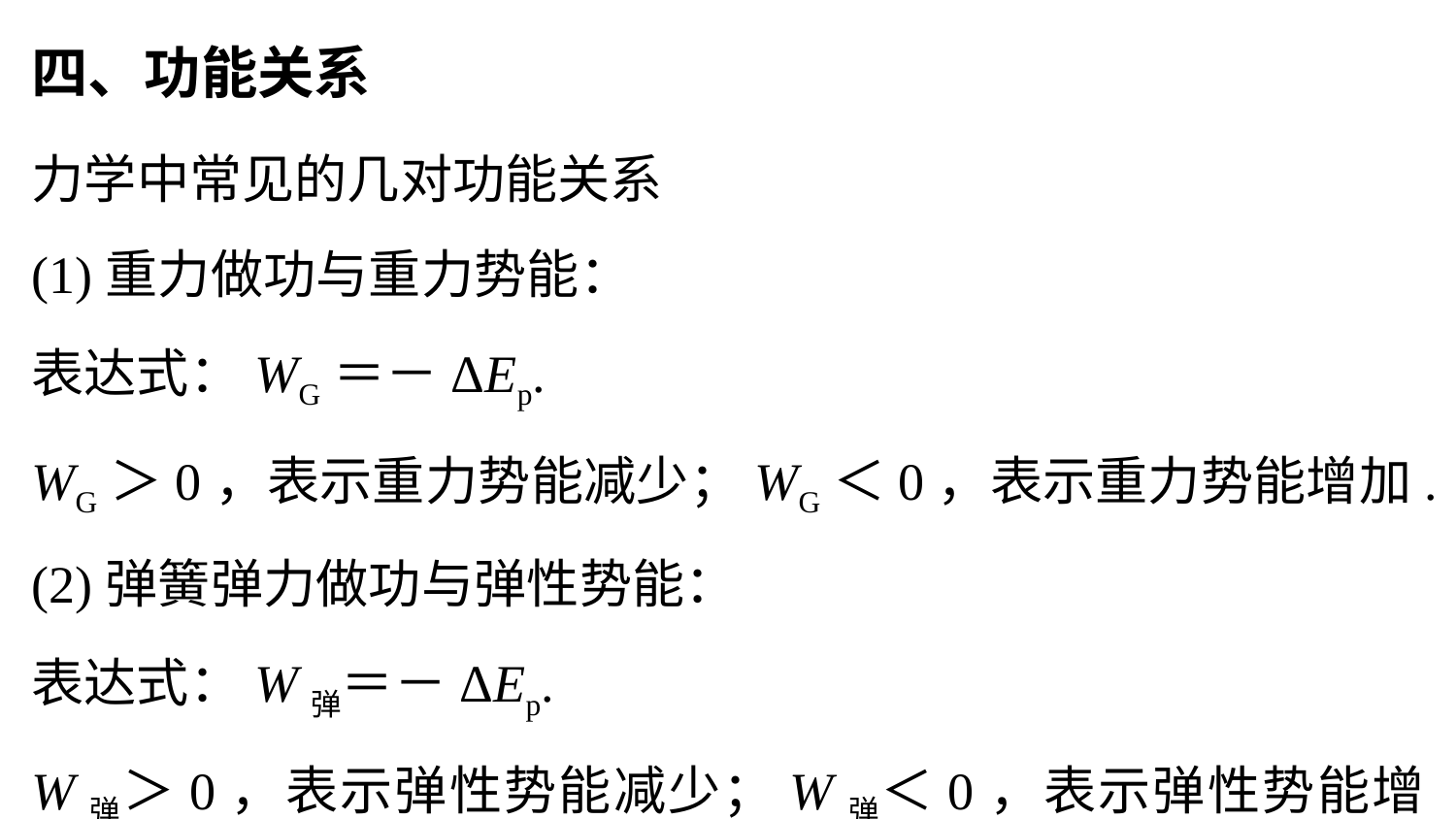

四、功能关系
力学中常见的几对功能关系
(1)重力做功与重力势能：
表达式：WG＝－ΔEp.
WG＞0，表示重力势能减少；WG＜0，表示重力势能增加.
(2)弹簧弹力做功与弹性势能：
表达式：W弹＝－ΔEp.
W弹＞0，表示弹性势能减少；W弹＜0，表示弹性势能增加.